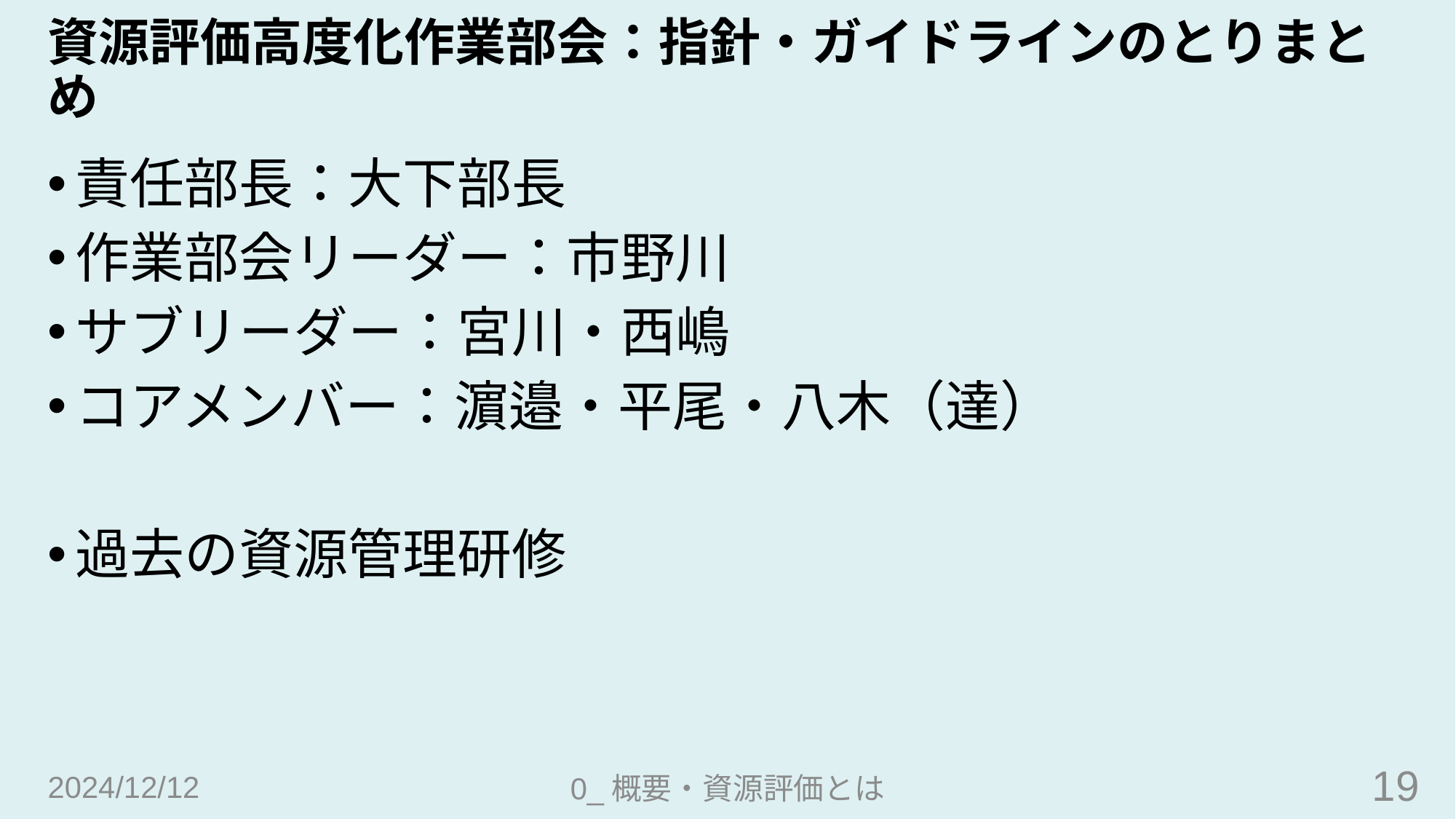

# 資源評価高度化作業部会：指針・ガイドラインのとりまとめ
責任部長：大下部長
作業部会リーダー：市野川
サブリーダー：宮川・西嶋
コアメンバー：濵邉・平尾・八木（達）

過去の資源管理研修
19
2024/12/12
0_概要・資源評価とは